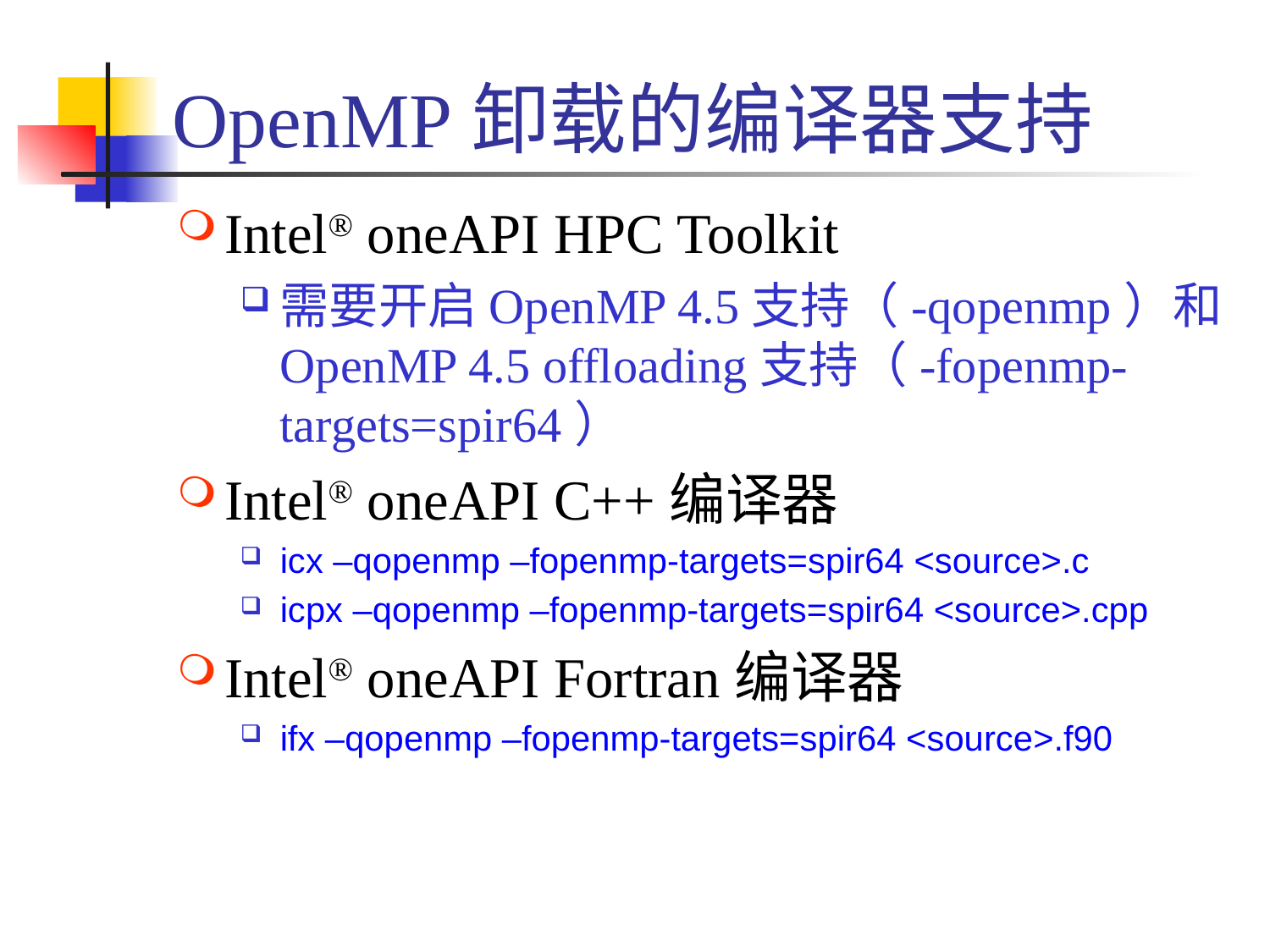

# OpenMP卸载的编译器支持
Intel® oneAPI HPC Toolkit
需要开启OpenMP 4.5支持（-qopenmp）和OpenMP 4.5 offloading支持（-fopenmp-targets=spir64）
Intel® oneAPI C++编译器
icx –qopenmp –fopenmp-targets=spir64 <source>.c
icpx –qopenmp –fopenmp-targets=spir64 <source>.cpp
Intel® oneAPI Fortran编译器
ifx –qopenmp –fopenmp-targets=spir64 <source>.f90